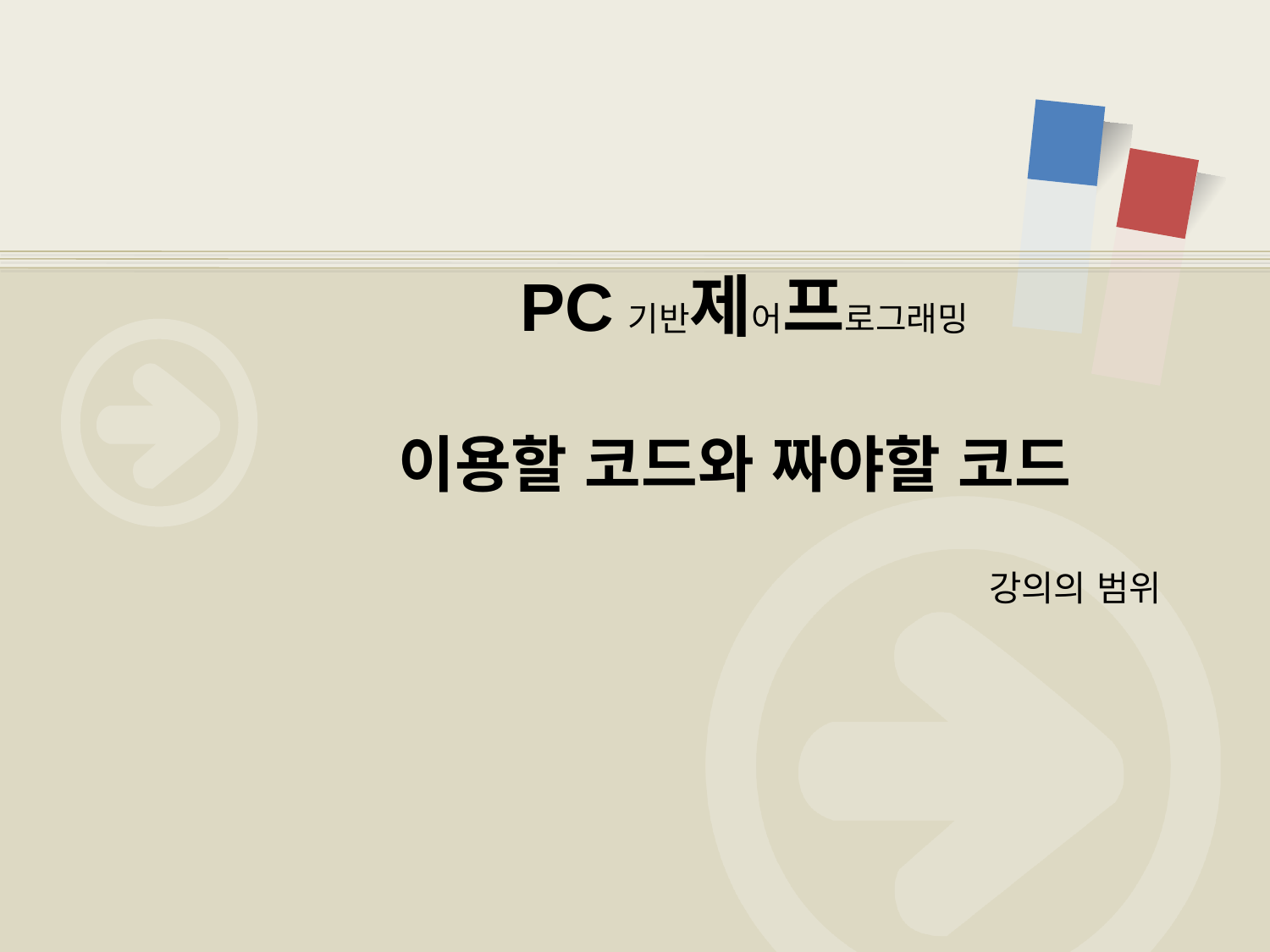

# PC기반제어프로그래밍 이용할 코드와 짜야할 코드
강의의 범위